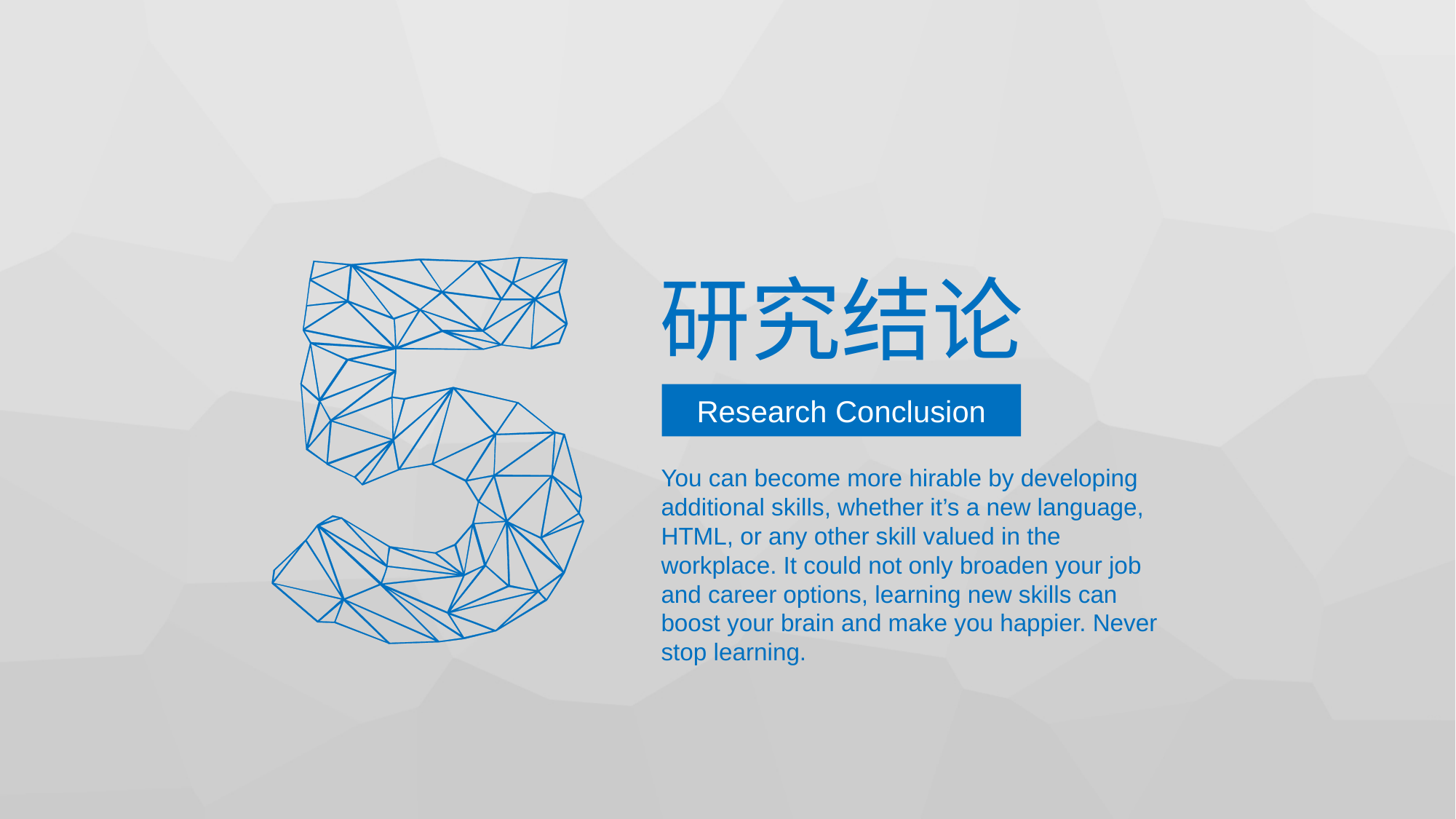

研究结论
Research Conclusion
You can become more hirable by developing additional skills, whether it’s a new language, HTML, or any other skill valued in the workplace. It could not only broaden your job and career options, learning new skills can boost your brain and make you happier. Never stop learning.